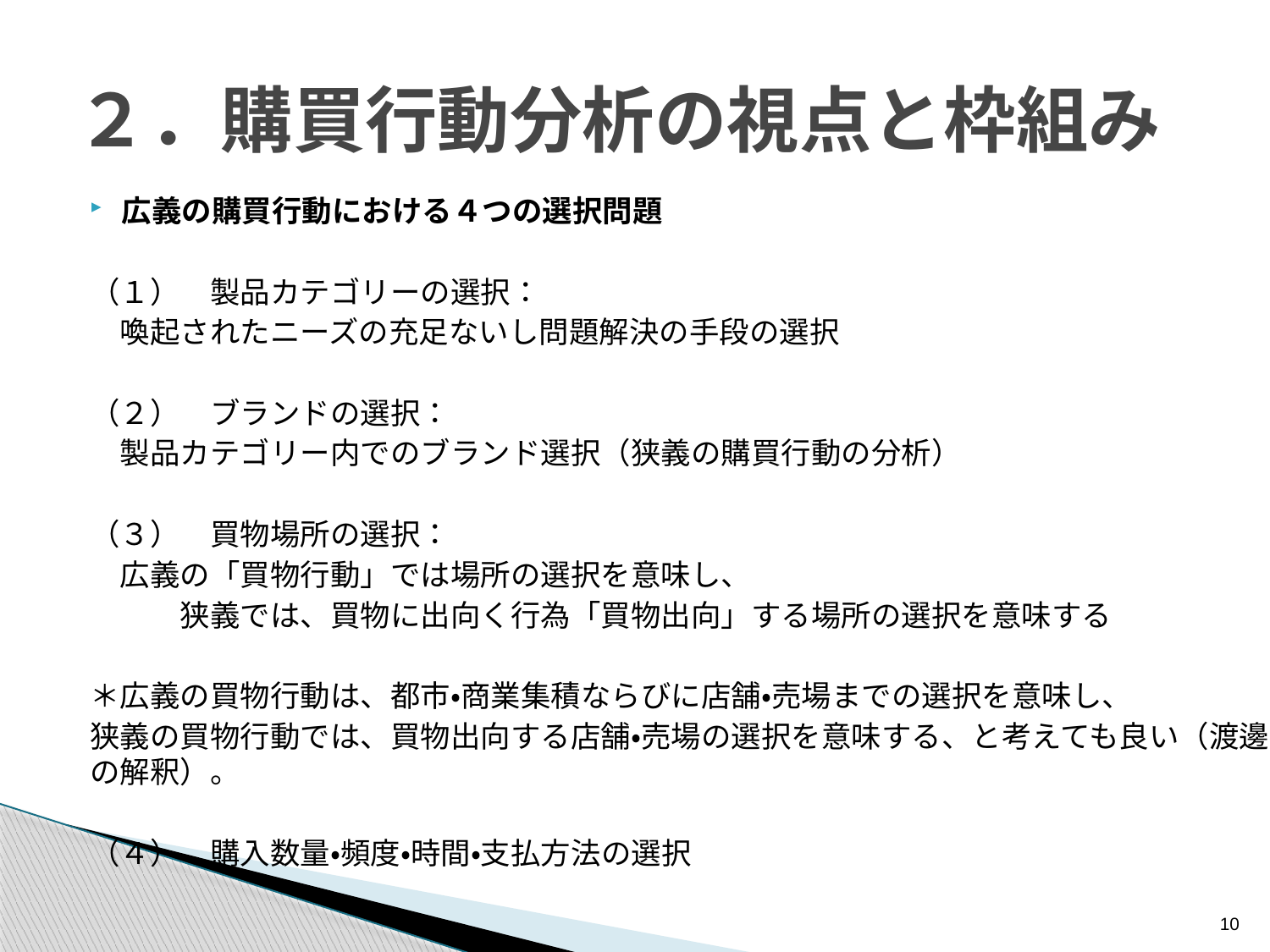

# ２．購買行動分析の視点と枠組み
広義の購買行動における４つの選択問題

（１）　製品カテゴリーの選択：
　喚起されたニーズの充足ないし問題解決の手段の選択

（２）　ブランドの選択：
　製品カテゴリー内でのブランド選択（狭義の購買行動の分析）

（３）　買物場所の選択：
　広義の「買物行動」では場所の選択を意味し、
　　　狭義では、買物に出向く行為「買物出向」する場所の選択を意味する

＊広義の買物行動は、都市・商業集積ならびに店舗・売場までの選択を意味し、
狭義の買物行動では、買物出向する店舗・売場の選択を意味する、と考えても良い（渡邊の解釈）。

（４）　購入数量・頻度・時間・支払方法の選択

10